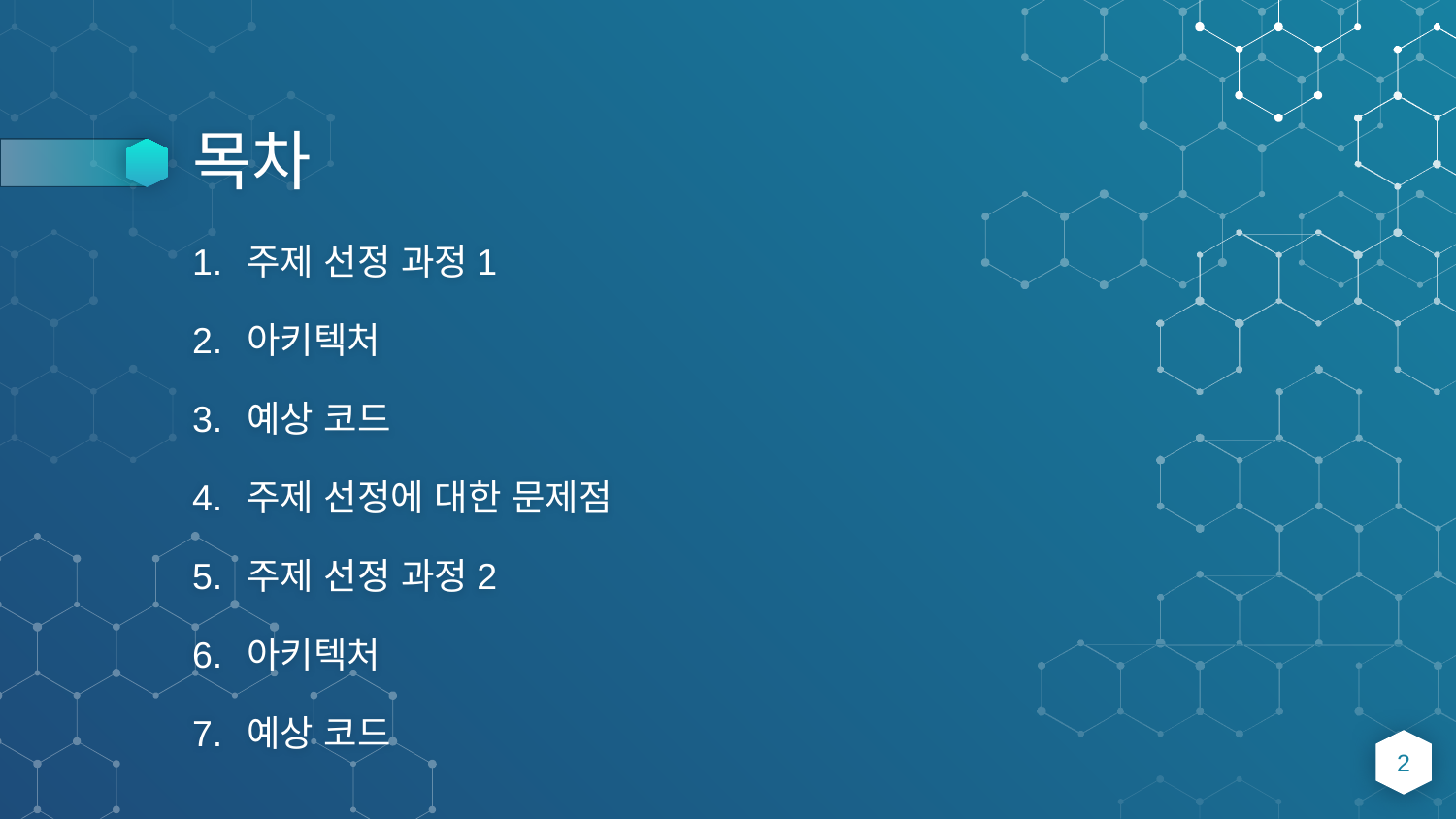

# 목차
주제 선정 과정1

아키텍처

예상 코드

주제 선정에 대한 문제점

주제 선정 과정2

아키텍처

예상 코드

2